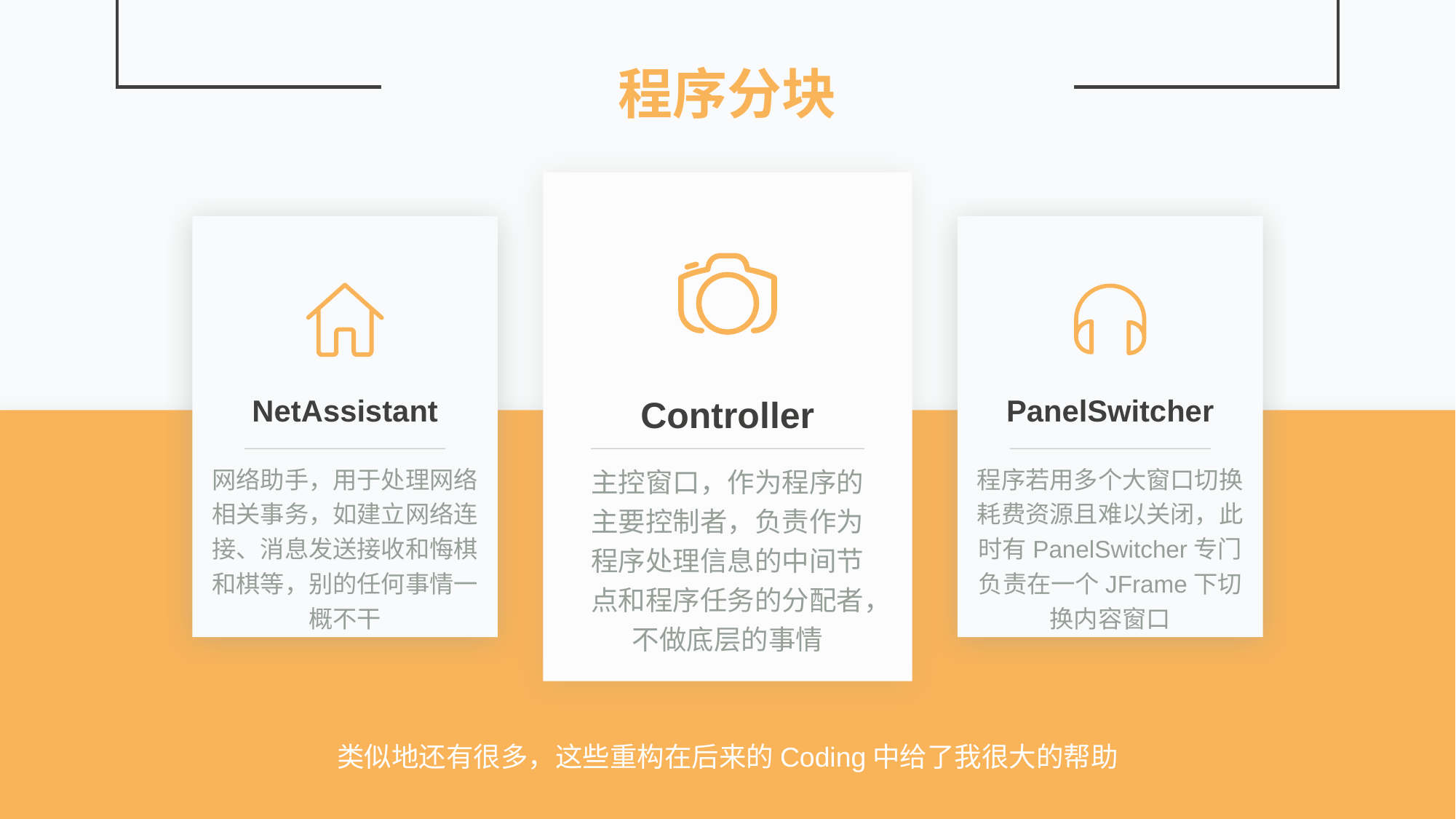

程序分块

NetAssistant
Controller
PanelSwitcher

网络助手，用于处理网络相关事务，如建立网络连接、消息发送接收和悔棋和棋等，别的任何事情一概不干
主控窗口，作为程序的主要控制者，负责作为程序处理信息的中间节点和程序任务的分配者，不做底层的事情
程序若用多个大窗口切换耗费资源且难以关闭，此时有PanelSwitcher专门负责在一个JFrame下切换内容窗口
类似地还有很多，这些重构在后来的Coding中给了我很大的帮助